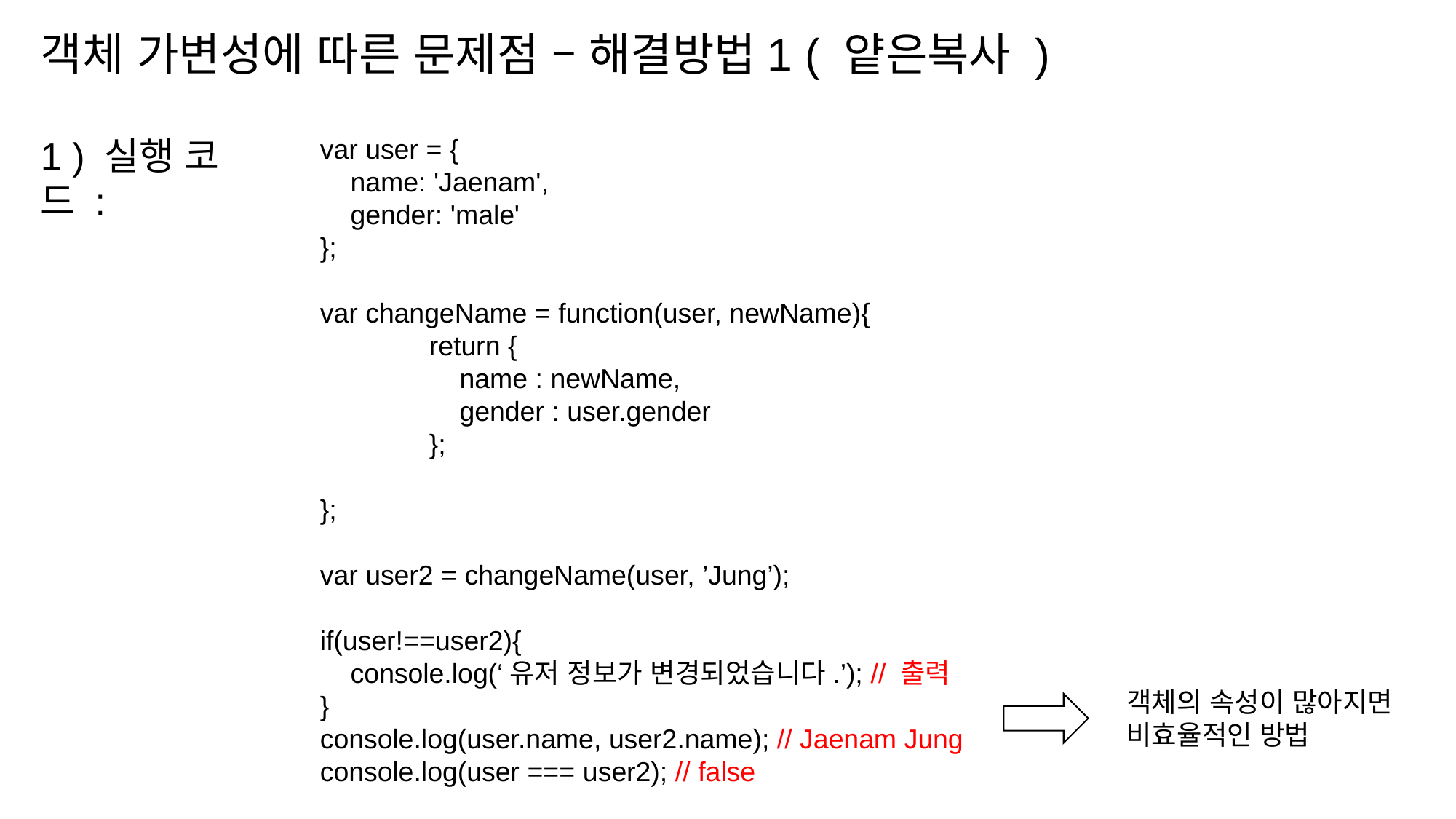

객체 가변성에 따른 문제점 – 해결방법1 ( 얕은복사 )
1 ) 실행 코드 :
var user = {
    name: 'Jaenam',
    gender: 'male'
};
var changeName = function(user, newName){
	return {
	    name : newName,
       	    gender : user.gender
	};

};
var user2 = changeName(user, ’Jung’);
if(user!==user2){
    console.log(‘유저 정보가 변경되었습니다.’); // 출력
}
console.log(user.name, user2.name); // Jaenam Jung
console.log(user === user2); // false
객체의 속성이 많아지면
비효율적인 방법